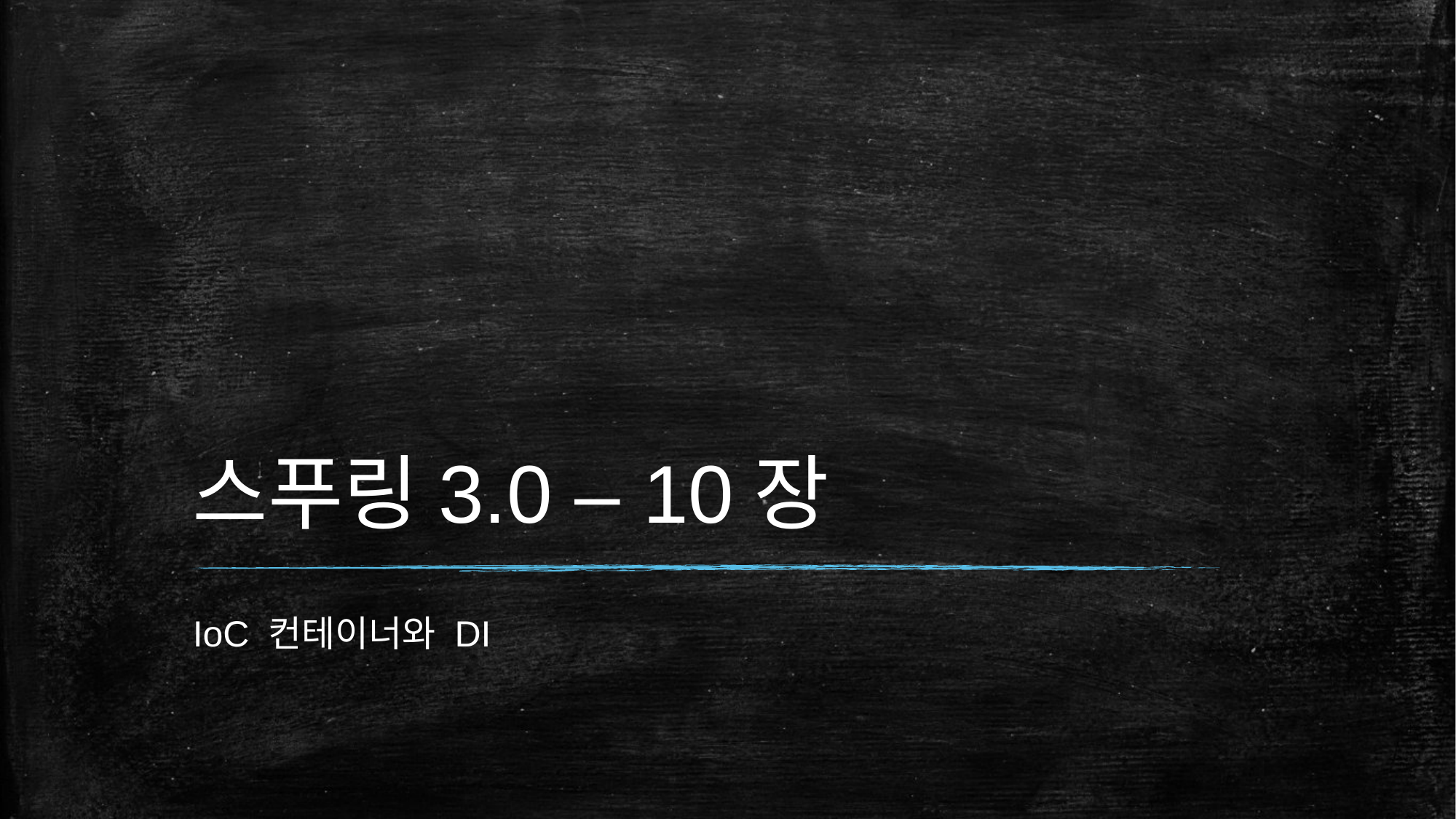

# 스푸링3.0 – 10장
IoC 컨테이너와 DI